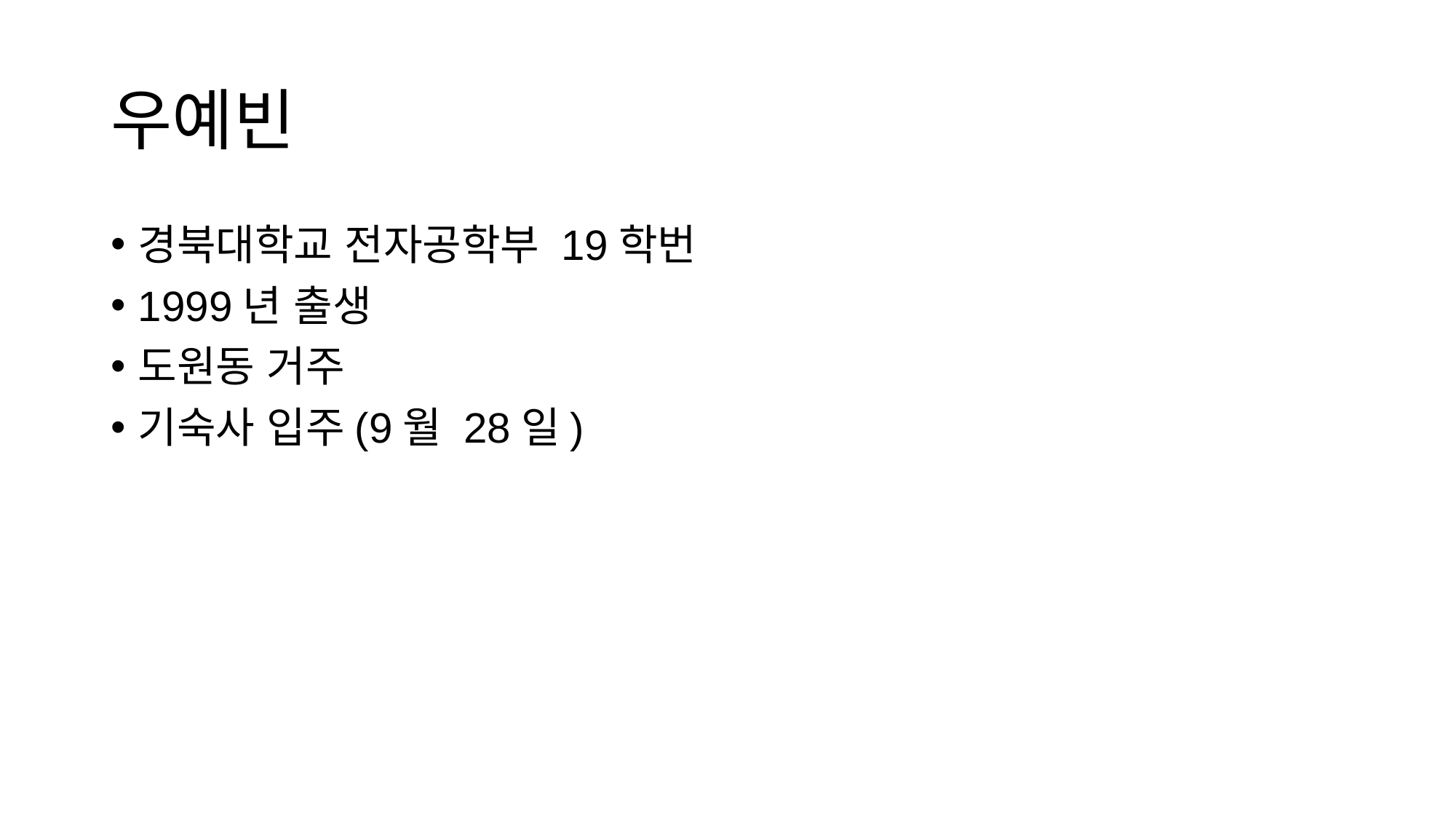

# 우예빈
경북대학교 전자공학부 19학번
1999년 출생
도원동 거주
기숙사 입주(9월 28일)